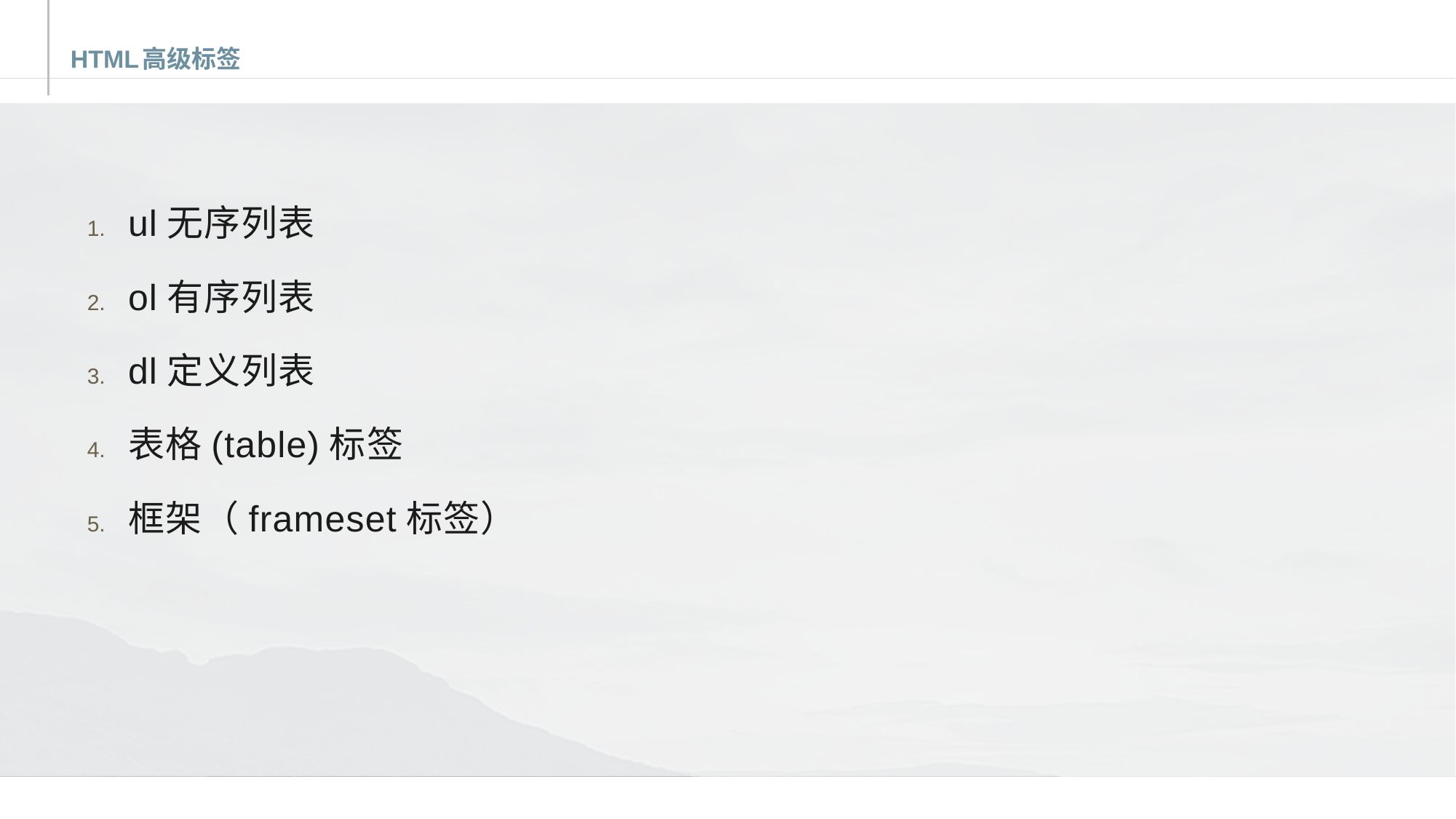

# HTML高级标签

ul无序列表
ol有序列表
dl定义列表
表格(table)标签
框架（frameset标签）